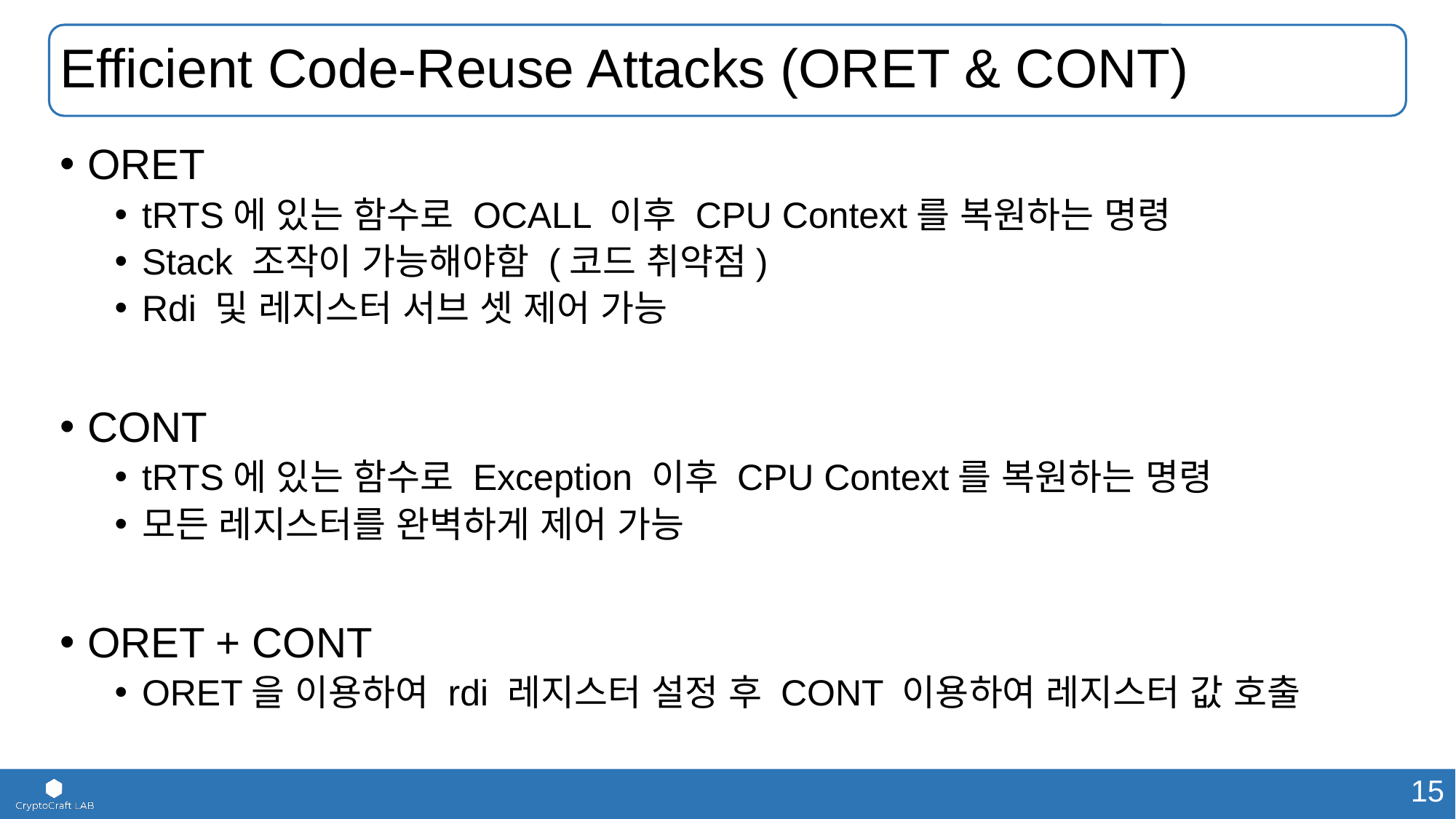

# Efficient Code-Reuse Attacks (ORET & CONT)
ORET
tRTS에 있는 함수로 OCALL 이후 CPU Context를 복원하는 명령
Stack 조작이 가능해야함 (코드 취약점)
Rdi 및 레지스터 서브 셋 제어 가능

CONT
tRTS에 있는 함수로 Exception 이후 CPU Context를 복원하는 명령
모든 레지스터를 완벽하게 제어 가능

ORET + CONT
ORET을 이용하여 rdi 레지스터 설정 후 CONT 이용하여 레지스터 값 호출